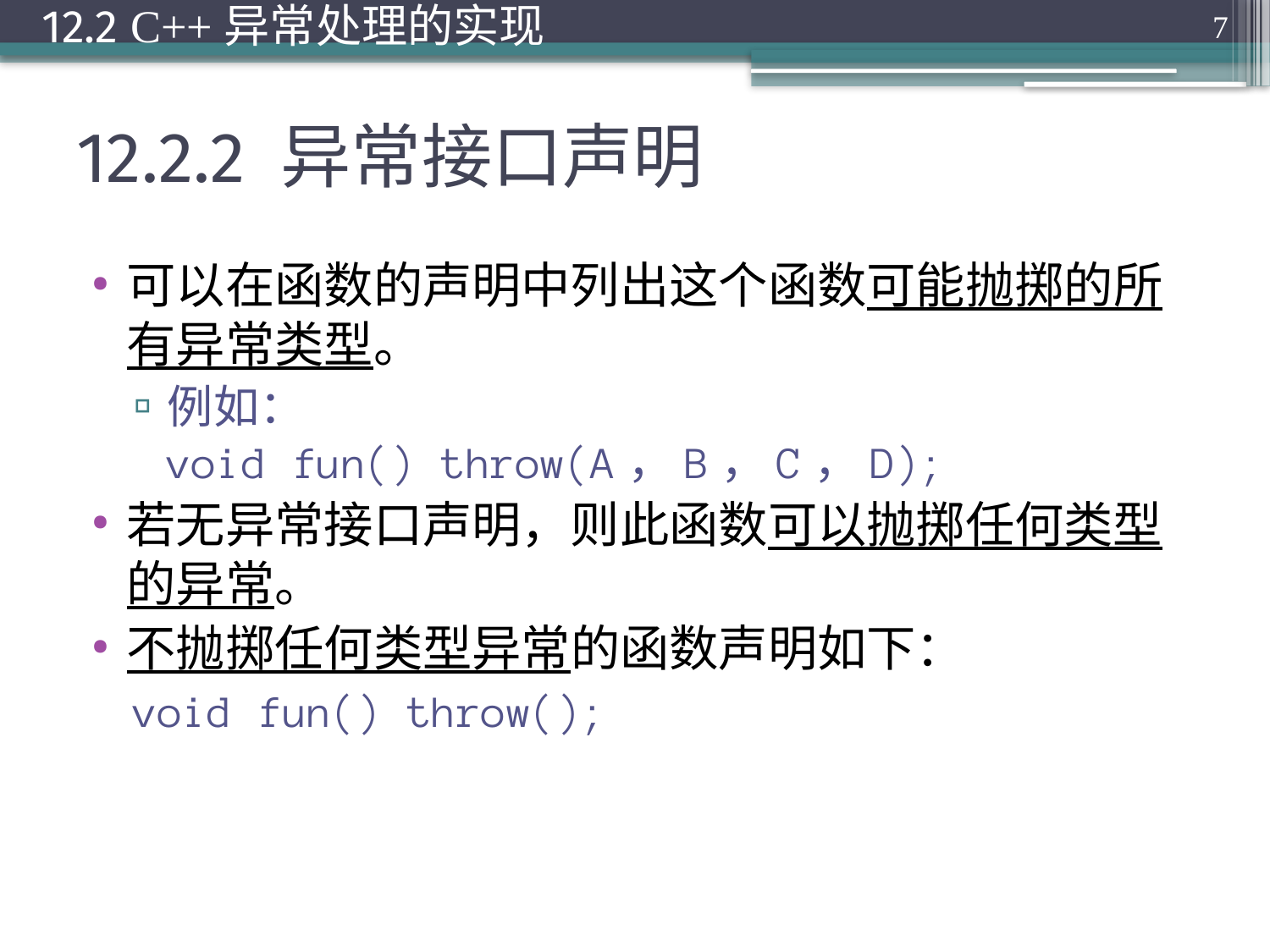

12.2 C++异常处理的实现
7
# 12.2.2 异常接口声明
可以在函数的声明中列出这个函数可能抛掷的所有异常类型。
例如：
void fun() throw(A，B，C，D);
若无异常接口声明，则此函数可以抛掷任何类型的异常。
不抛掷任何类型异常的函数声明如下：
void fun() throw();